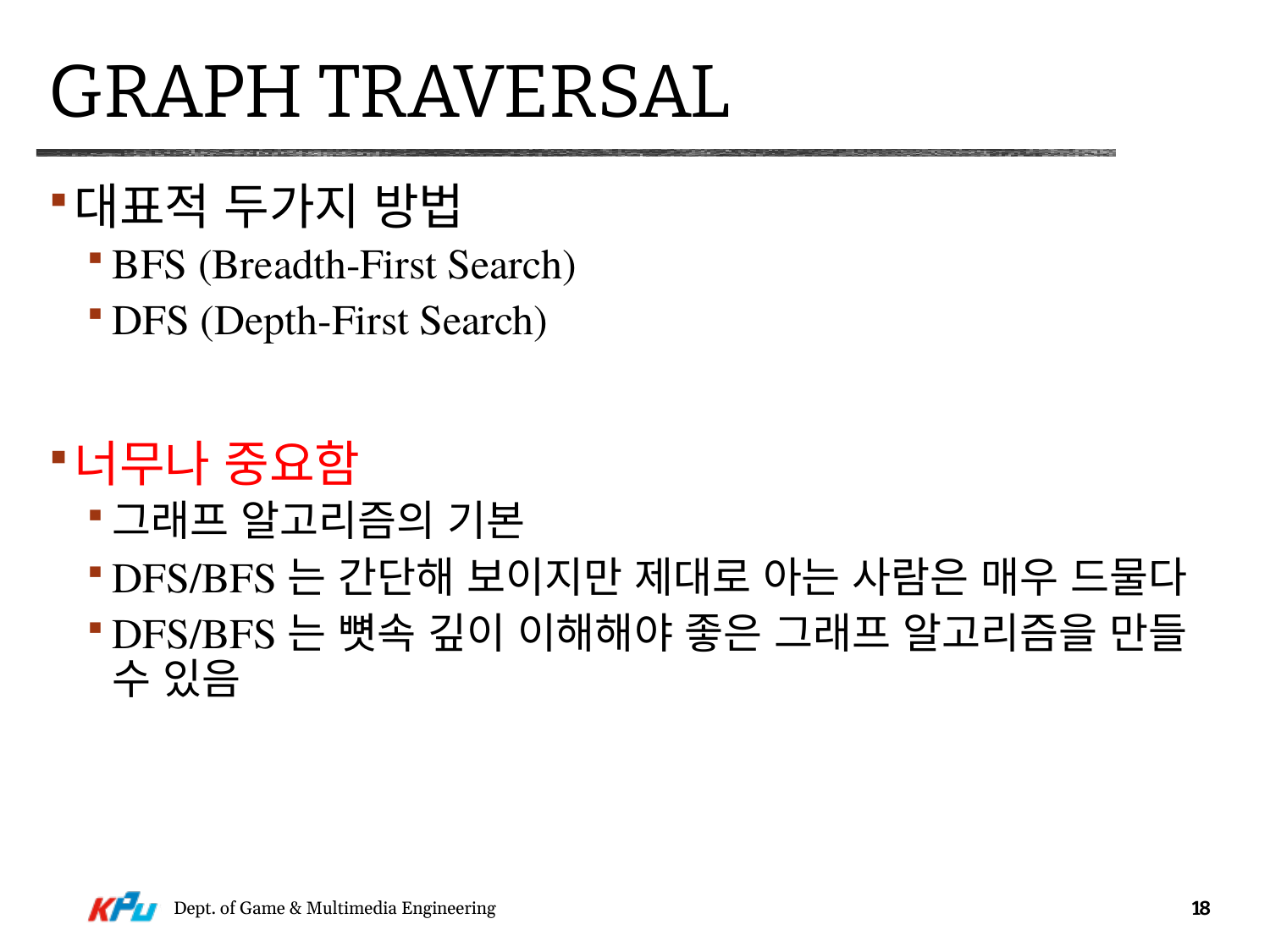

# Graph Traversal
대표적 두가지 방법
BFS (Breadth-First Search)
DFS (Depth-First Search)

너무나 중요함
그래프 알고리즘의 기본
DFS/BFS는 간단해 보이지만 제대로 아는 사람은 매우 드물다
DFS/BFS는 뼛속 깊이 이해해야 좋은 그래프 알고리즘을 만들 수 있음
Dept. of Game & Multimedia Engineering
18